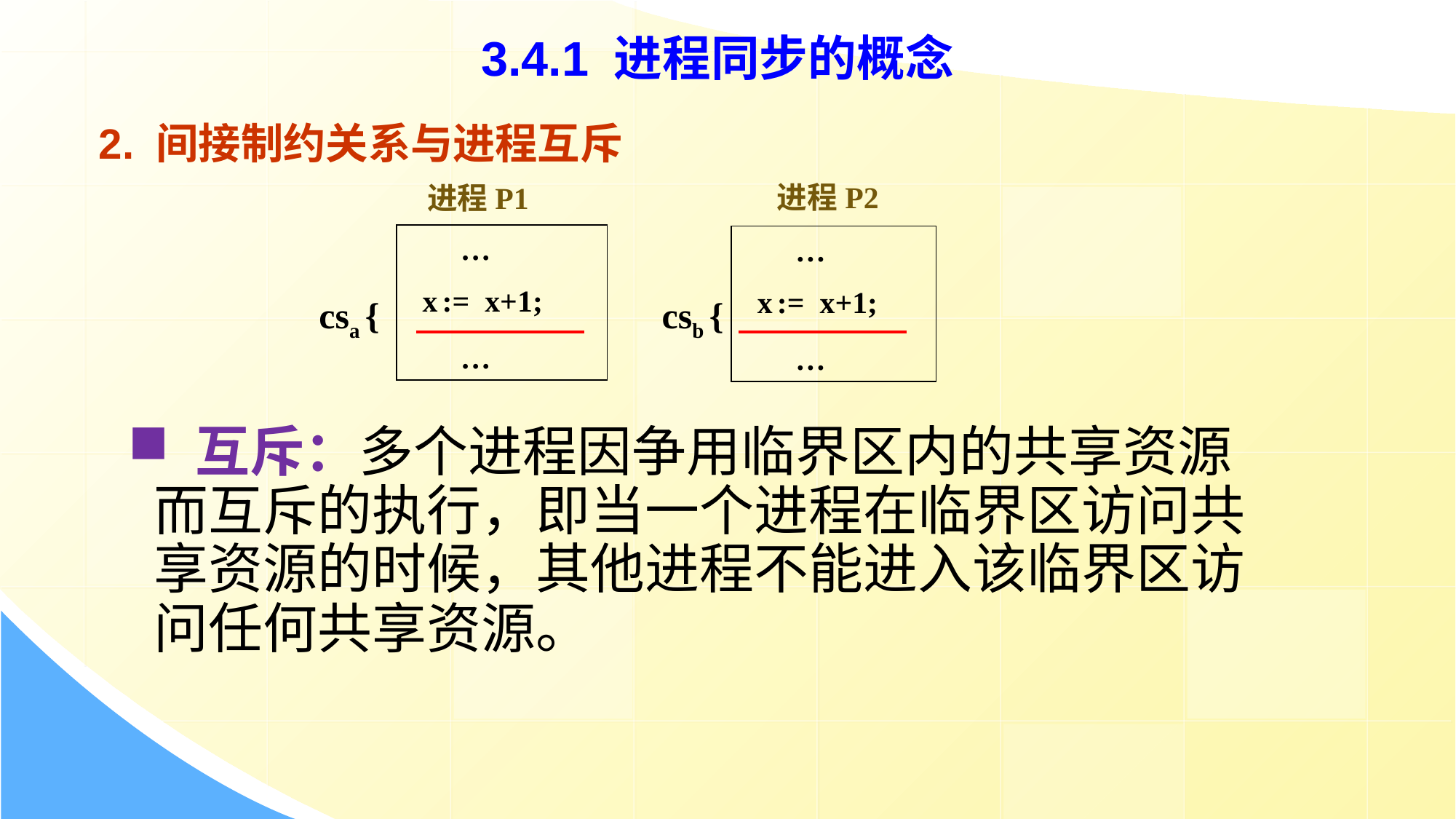

3.4.1 进程同步的概念
2. 间接制约关系与进程互斥
进程P2
       …
  x :=  x+1;
       …
进程P1
       …
  x :=  x+1;
       …

csa {
csb {
 互斥：多个进程因争用临界区内的共享资源而互斥的执行，即当一个进程在临界区访问共享资源的时候，其他进程不能进入该临界区访问任何共享资源。